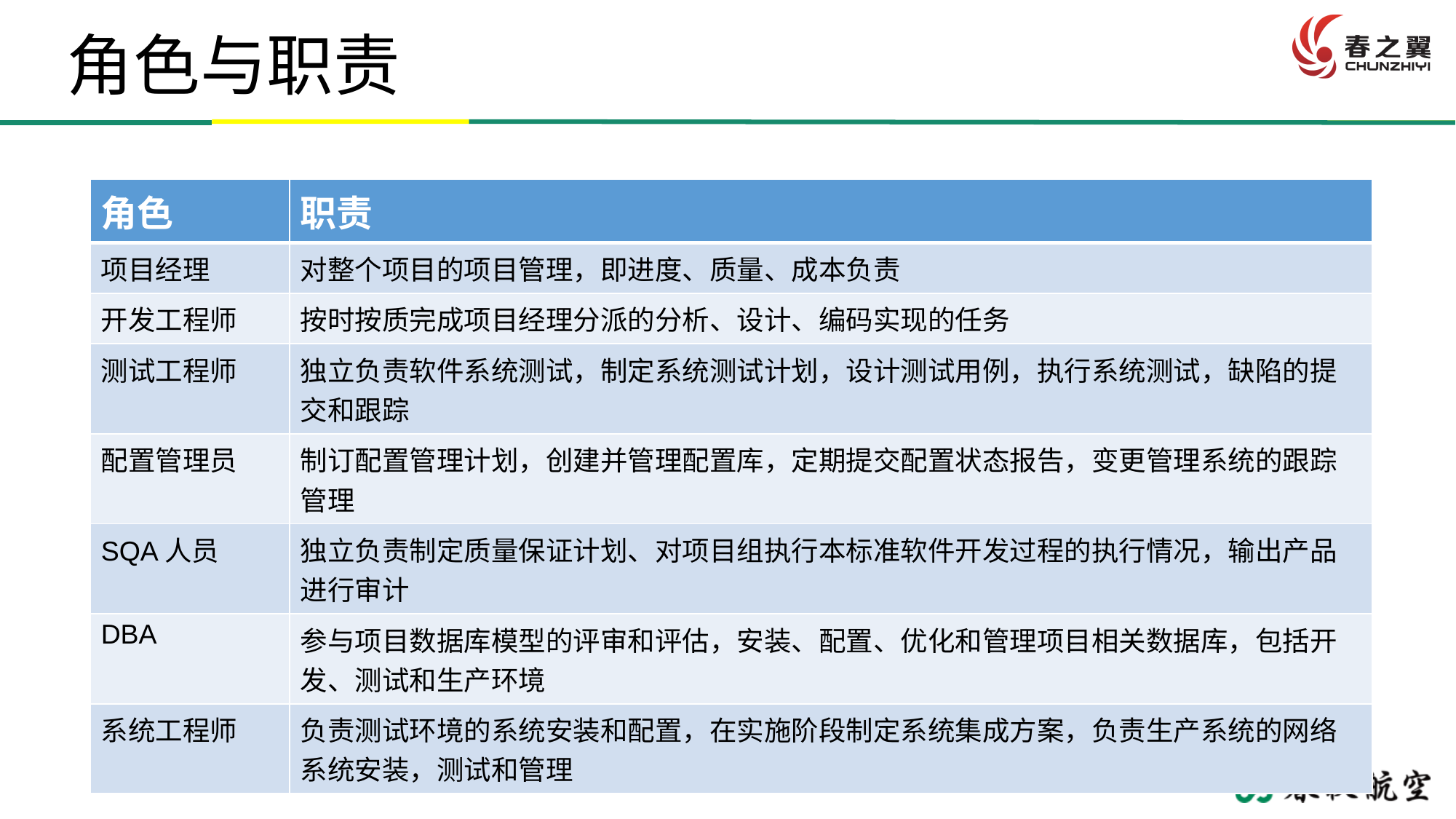

# 角色与职责
| 角色 | 职责 |
| --- | --- |
| 项目经理 | 对整个项目的项目管理，即进度、质量、成本负责 |
| 开发工程师 | 按时按质完成项目经理分派的分析、设计、编码实现的任务 |
| 测试工程师 | 独立负责软件系统测试，制定系统测试计划，设计测试用例，执行系统测试，缺陷的提交和跟踪 |
| 配置管理员 | 制订配置管理计划，创建并管理配置库，定期提交配置状态报告，变更管理系统的跟踪管理 |
| SQA人员 | 独立负责制定质量保证计划、对项目组执行本标准软件开发过程的执行情况，输出产品进行审计 |
| DBA | 参与项目数据库模型的评审和评估，安装、配置、优化和管理项目相关数据库，包括开 发、测试和生产环境 |
| 系统工程师 | 负责测试环境的系统安装和配置，在实施阶段制定系统集成方案，负责生产系统的网络系统安装，测试和管理 |